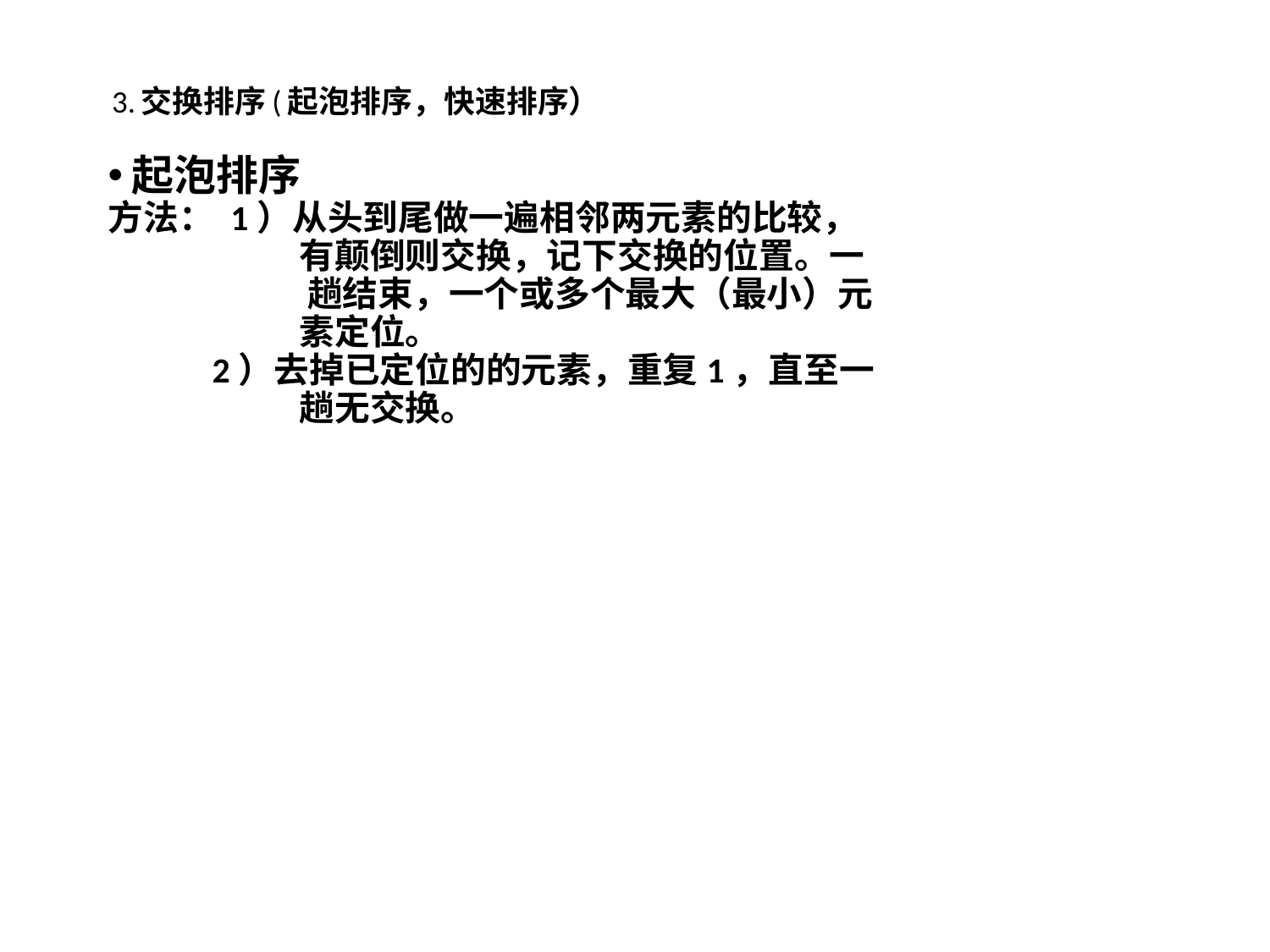

# 3.交换排序(起泡排序，快速排序）
起泡排序
方法： 1）从头到尾做一遍相邻两元素的比较，
		    有颠倒则交换，记下交换的位置。一
		     趟结束，一个或多个最大（最小）元
		    素定位。
	          2）去掉已定位的的元素，重复1，直至一
		    趟无交换。